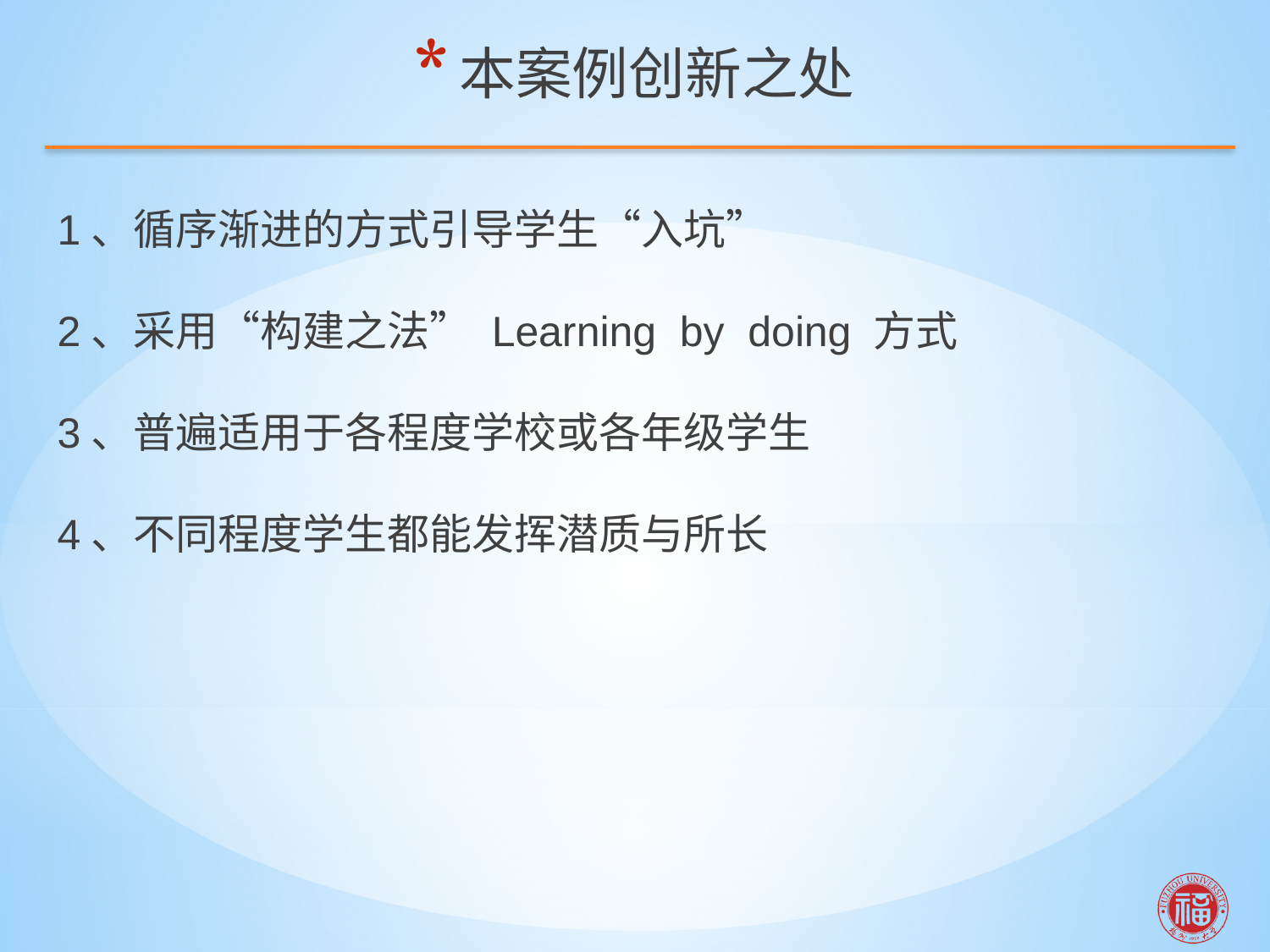

# 本案例创新之处
1、循序渐进的方式引导学生“入坑”

2、采用“构建之法” Learning  by  doing 方式

3、普遍适用于各程度学校或各年级学生

4、不同程度学生都能发挥潜质与所长